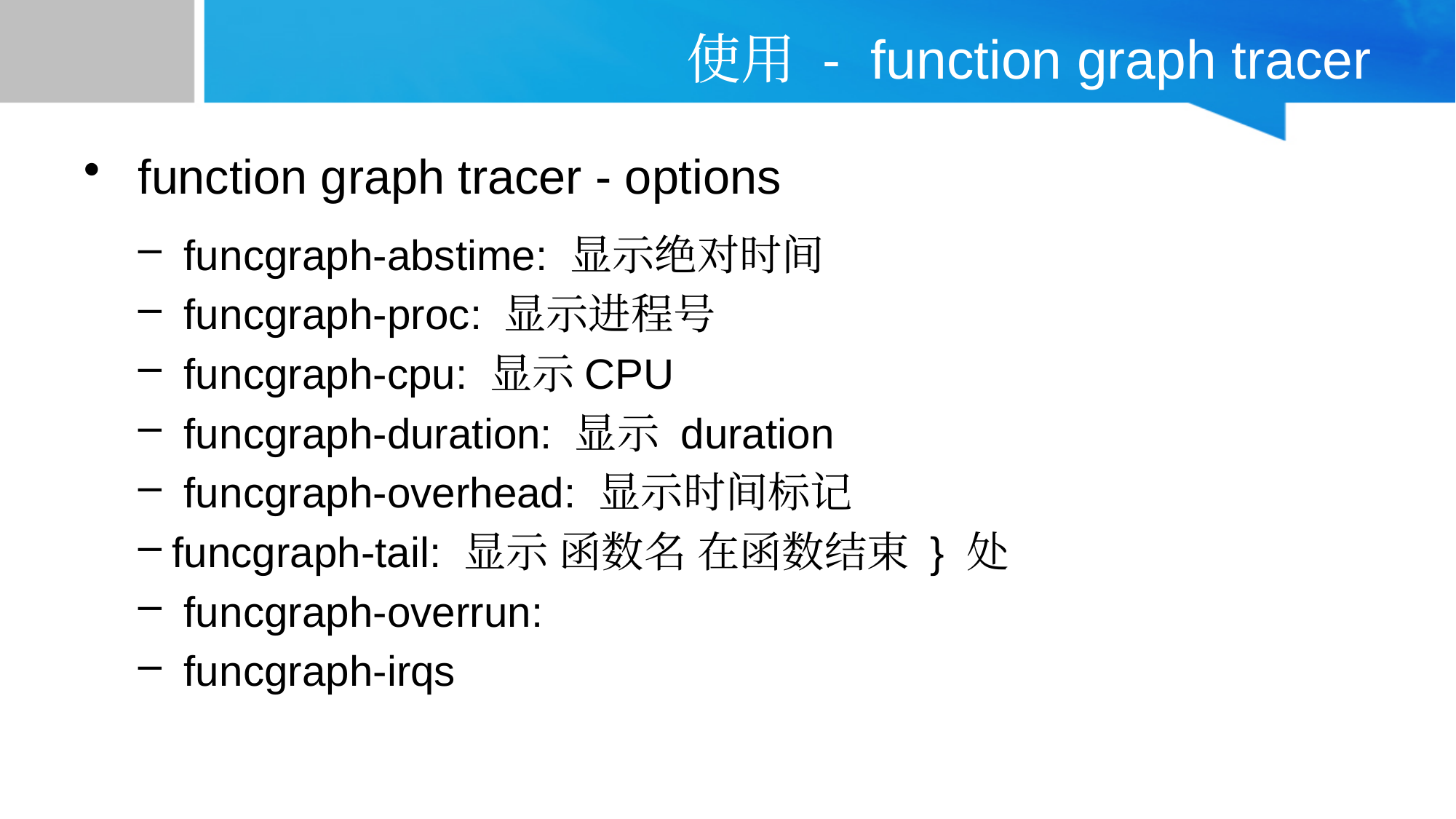

# 使用 -  function graph tracer
 function graph tracer - options
 funcgraph-abstime: 显示绝对时间
 funcgraph-proc: 显示进程号
 funcgraph-cpu: 显示CPU
 funcgraph-duration: 显示 duration
 funcgraph-overhead: 显示时间标记
funcgraph-tail: 显示 函数名 在函数结束 } 处
 funcgraph-overrun:
 funcgraph-irqs